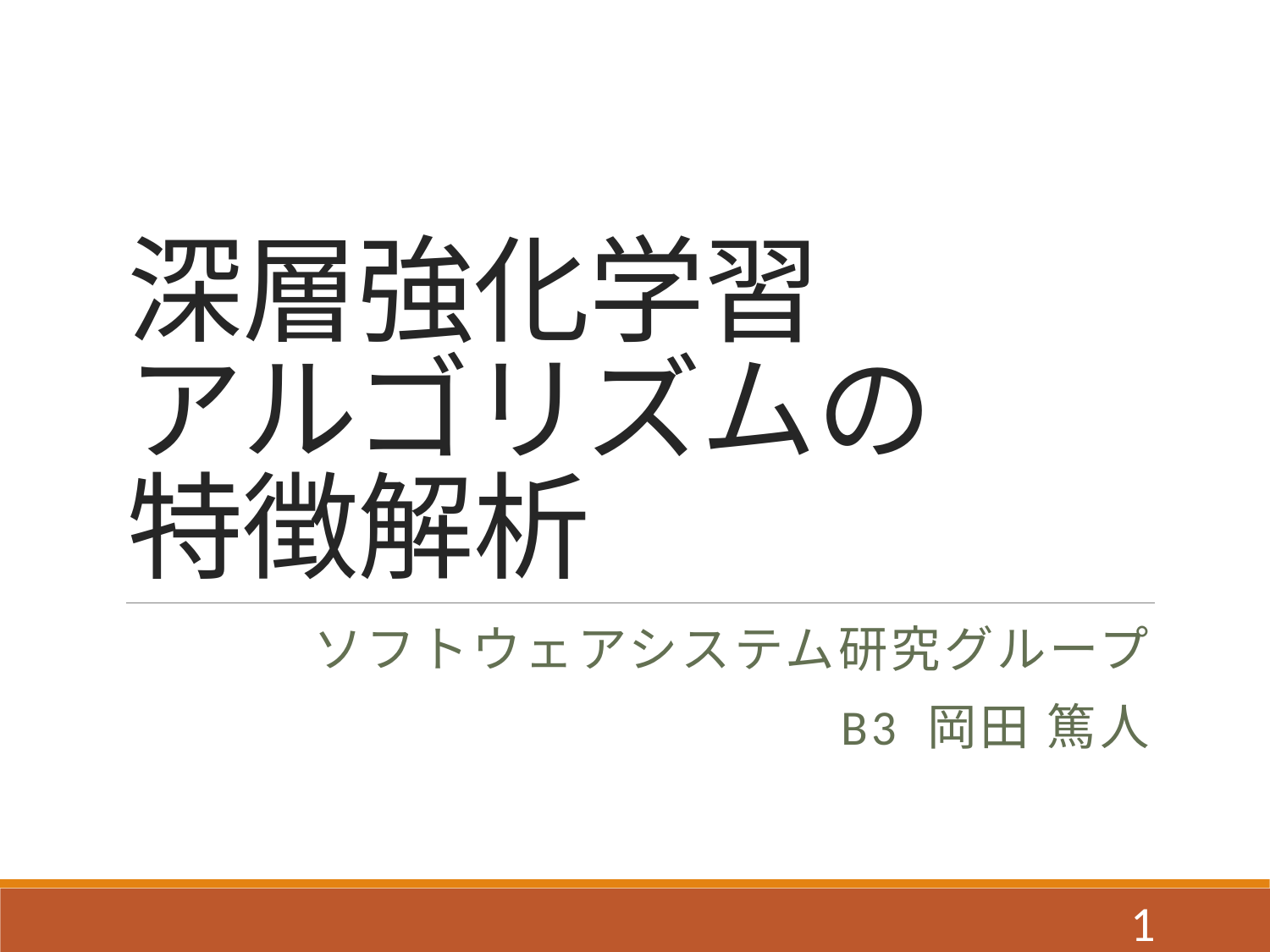

# 深層強化学習 アルゴリズムの 特徴解析
ソフトウェアシステム研究グループ
B3 岡田 篤人
1